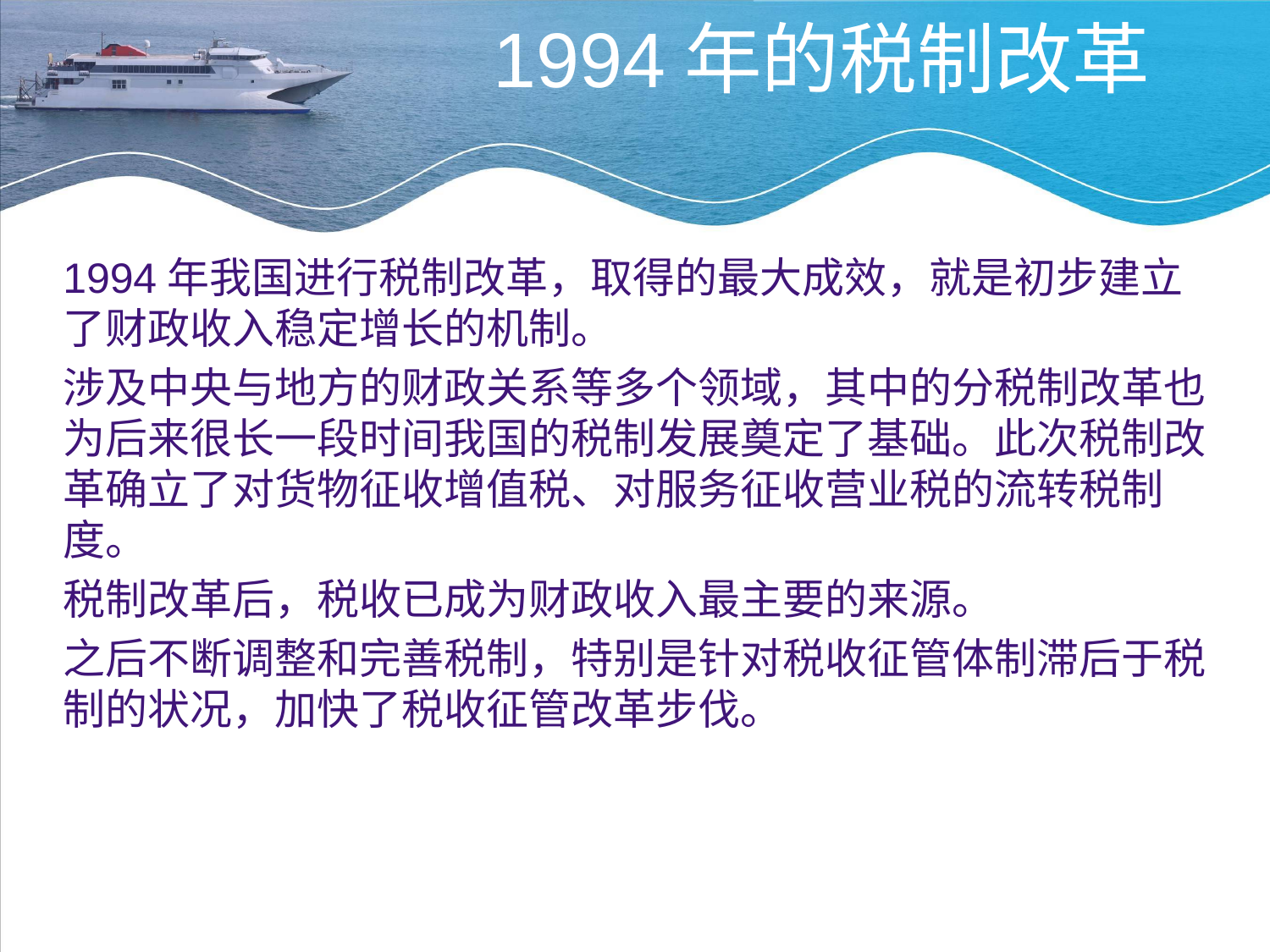

# 1994年的税制改革
1994年我国进行税制改革，取得的最大成效，就是初步建立了财政收入稳定增长的机制。
涉及中央与地方的财政关系等多个领域，其中的分税制改革也为后来很长一段时间我国的税制发展奠定了基础。此次税制改革确立了对货物征收增值税、对服务征收营业税的流转税制度。
税制改革后，税收已成为财政收入最主要的来源。
之后不断调整和完善税制，特别是针对税收征管体制滞后于税制的状况，加快了税收征管改革步伐。